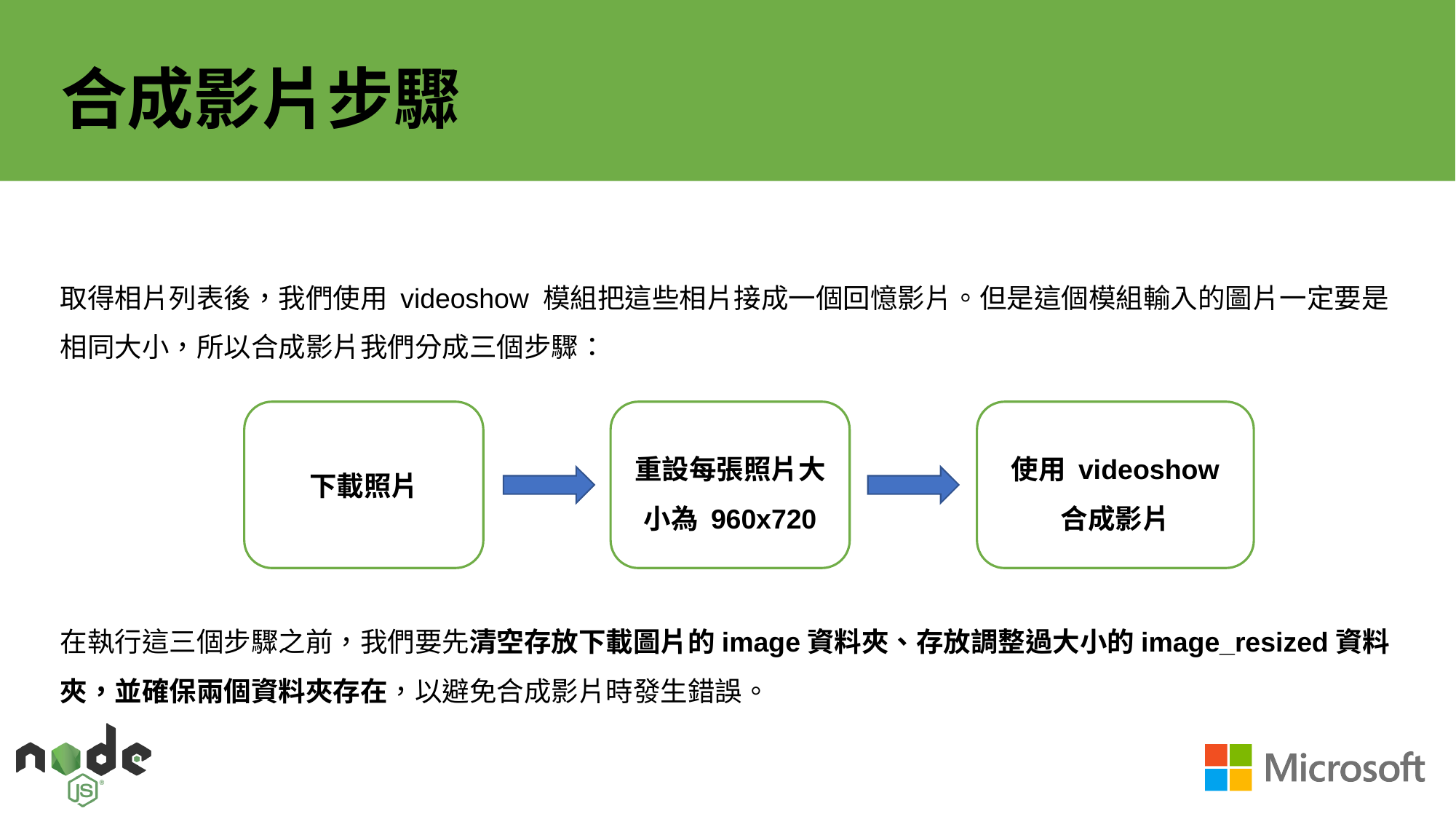

# 合成影片步驟
取得相片列表後，我們使用 videoshow 模組把這些相片接成一個回憶影片。但是這個模組輸入的圖片一定要是相同大小，所以合成影片我們分成三個步驟：

在執行這三個步驟之前，我們要先清空存放下載圖片的image資料夾、存放調整過大小的image_resized資料夾，並確保兩個資料夾存在，以避免合成影片時發生錯誤。
重設每張照片大小為 960x720
下載照片
使用 videoshow
合成影片